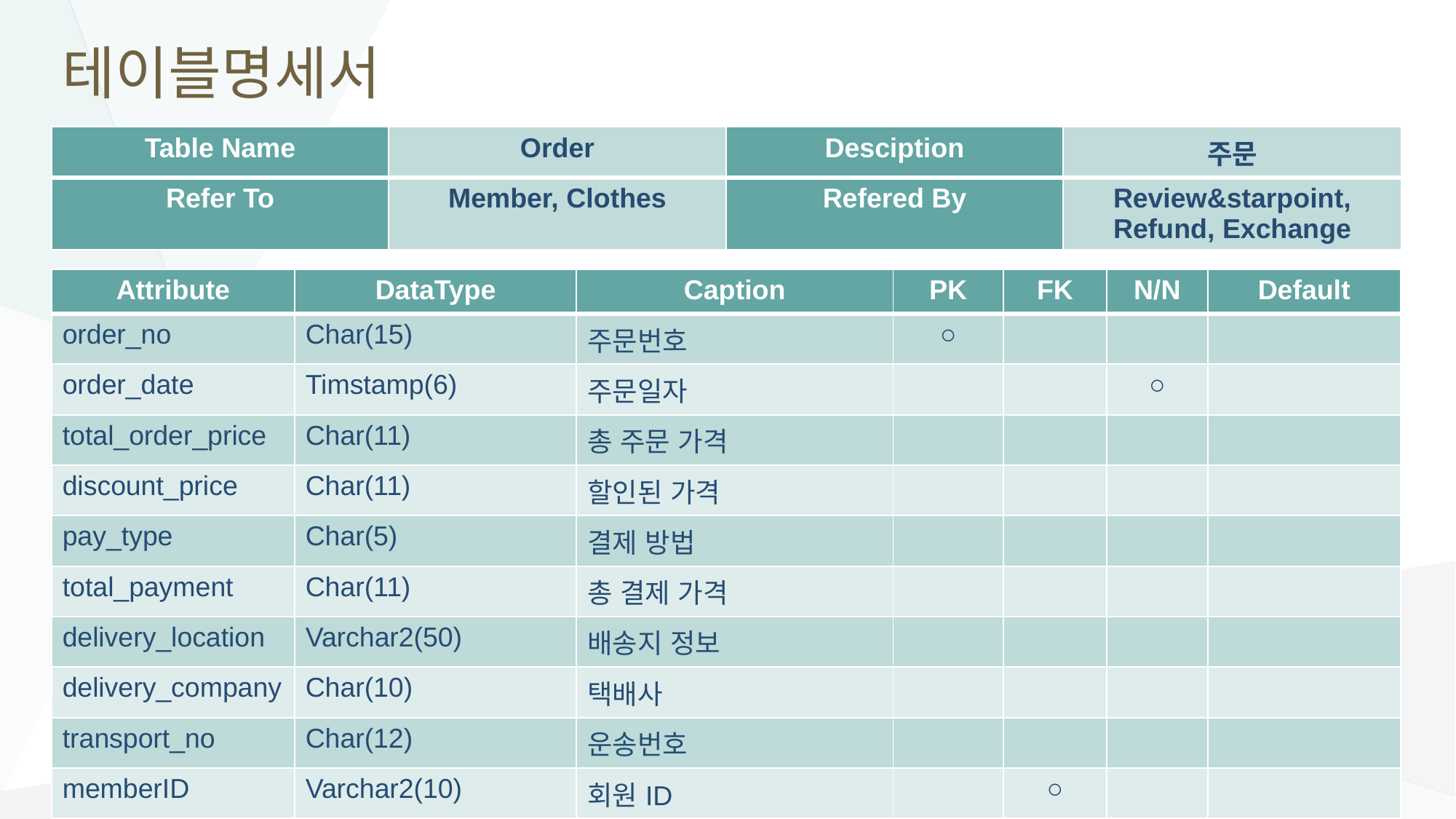

# 테이블명세서
| Table Name | Order | Desciption | 주문 |
| --- | --- | --- | --- |
| Refer To | Member, Clothes | Refered By | Review&starpoint, Refund, Exchange |
| Attribute | DataType | Caption | PK | FK | N/N | Default |
| --- | --- | --- | --- | --- | --- | --- |
| order\_no | Char(15) | 주문번호 | ○ |  |  |  |
| order\_date | Timstamp(6) | 주문일자 |  |  | ○ |  |
| total\_order\_price | Char(11) | 총 주문 가격 |  |  |  |  |
| discount\_price | Char(11) | 할인된 가격 |  |  |  |  |
| pay\_type | Char(5) | 결제 방법 |  |  |  |  |
| total\_payment | Char(11) | 총 결제 가격 |  |  |  |  |
| delivery\_location | Varchar2(50) | 배송지 정보 |  |  |  |  |
| delivery\_company | Char(10) | 택배사 |  |  |  |  |
| transport\_no | Char(12) | 운송번호 |  |  |  |  |
| memberID | Varchar2(10) | 회원ID |  | ○ |  |  |